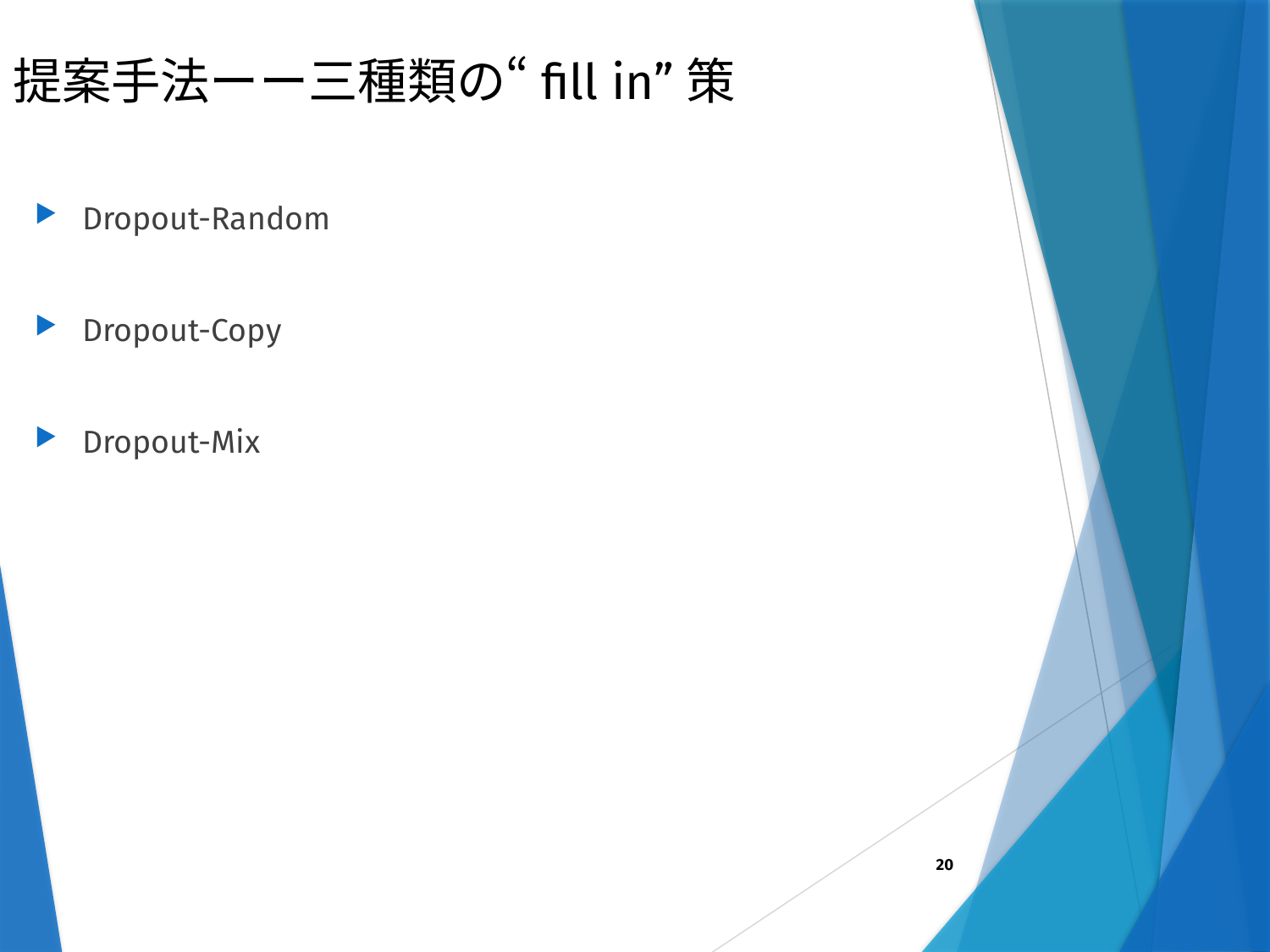

# 提案手法ーー三種類の“fill in”策
Dropout-Random

Dropout-Copy

Dropout-Mix
20